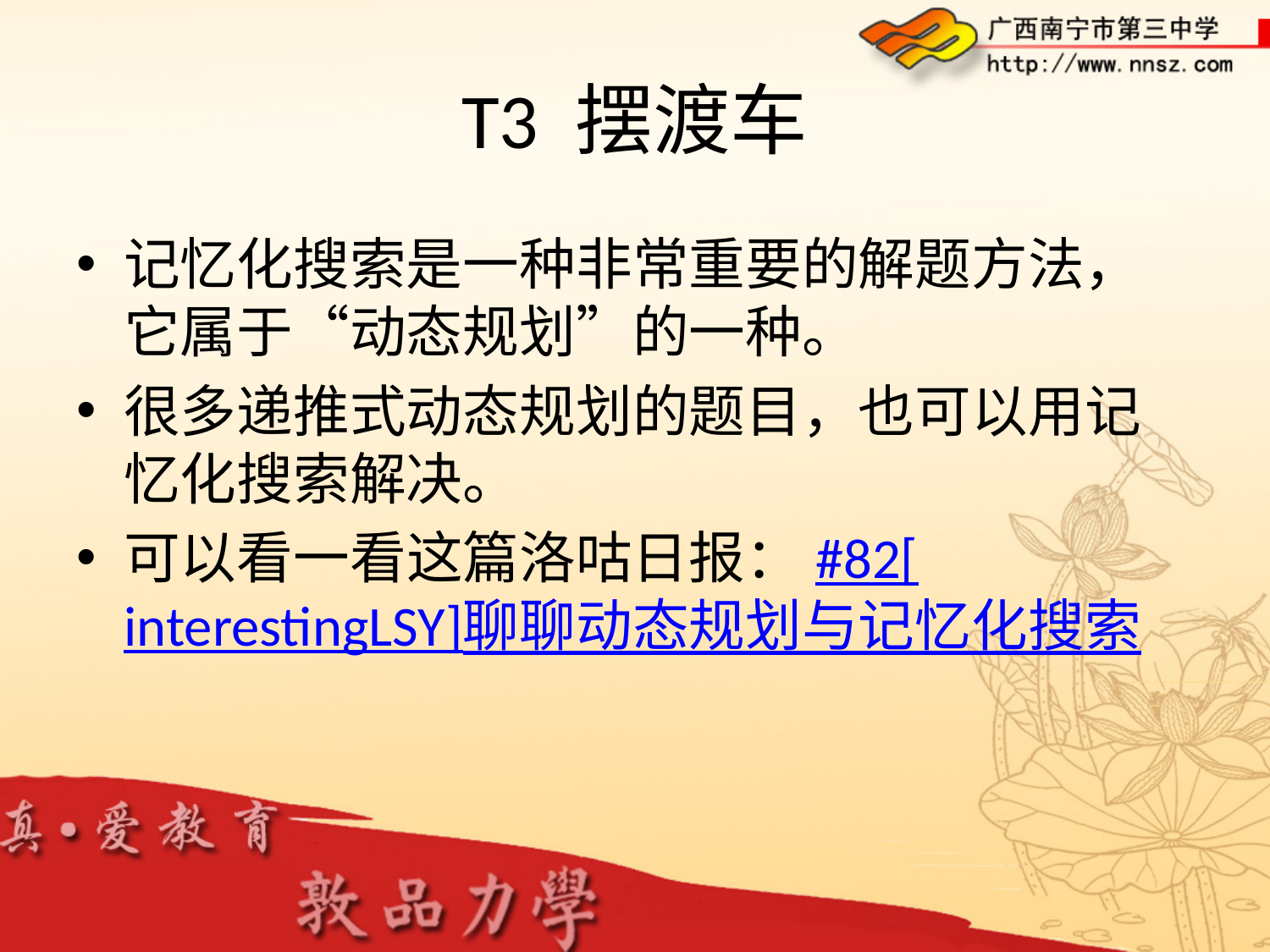

# T3 摆渡车
记忆化搜索是一种非常重要的解题方法，它属于“动态规划”的一种。
很多递推式动态规划的题目，也可以用记忆化搜索解决。
可以看一看这篇洛咕日报：#82[interestingLSY]聊聊动态规划与记忆化搜索